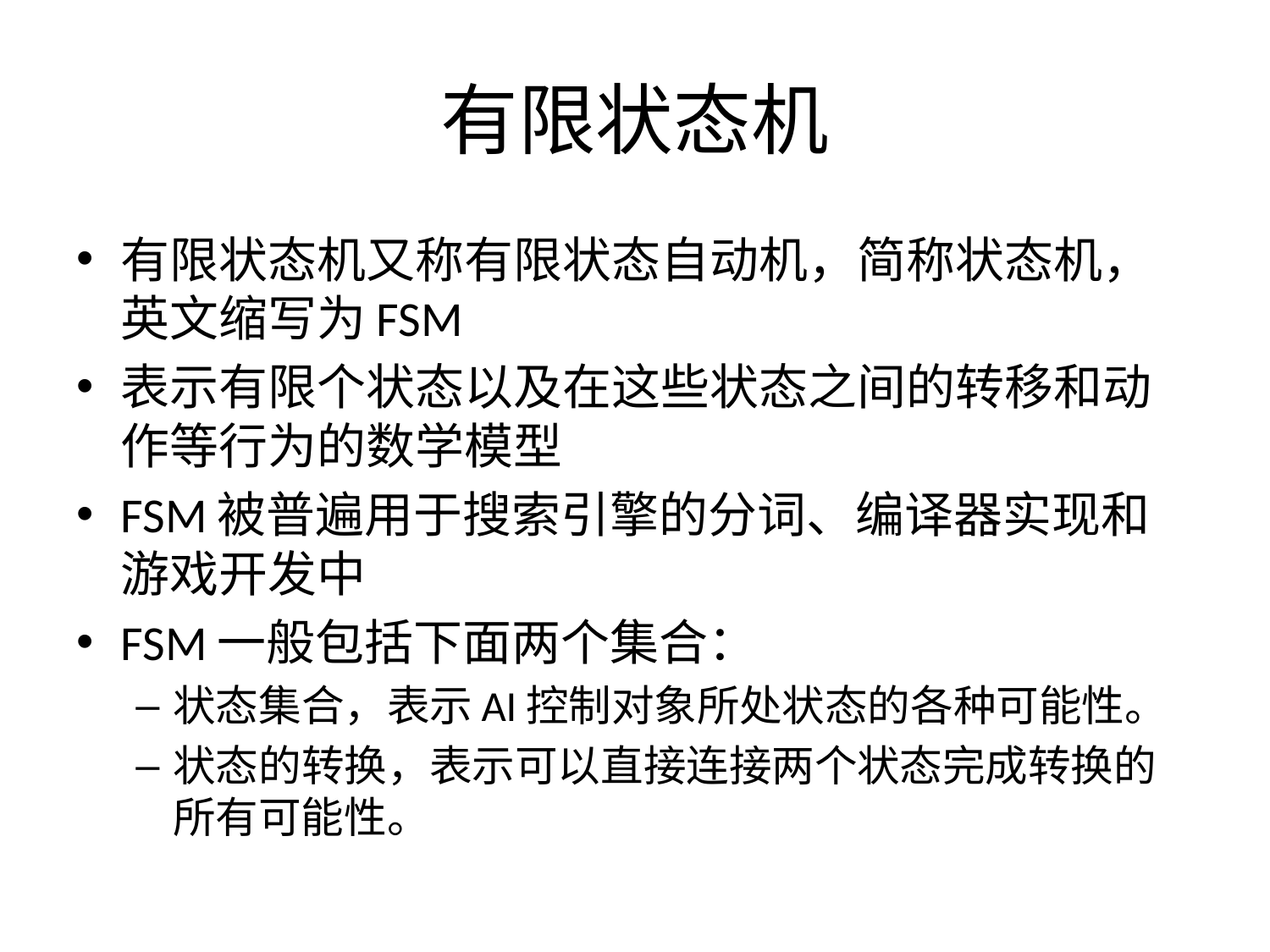

# 有限状态机
有限状态机又称有限状态自动机，简称状态机，英文缩写为FSM
表示有限个状态以及在这些状态之间的转移和动作等行为的数学模型
FSM被普遍用于搜索引擎的分词、编译器实现和游戏开发中
FSM一般包括下面两个集合：
状态集合，表示AI控制对象所处状态的各种可能性。
状态的转换，表示可以直接连接两个状态完成转换的所有可能性。